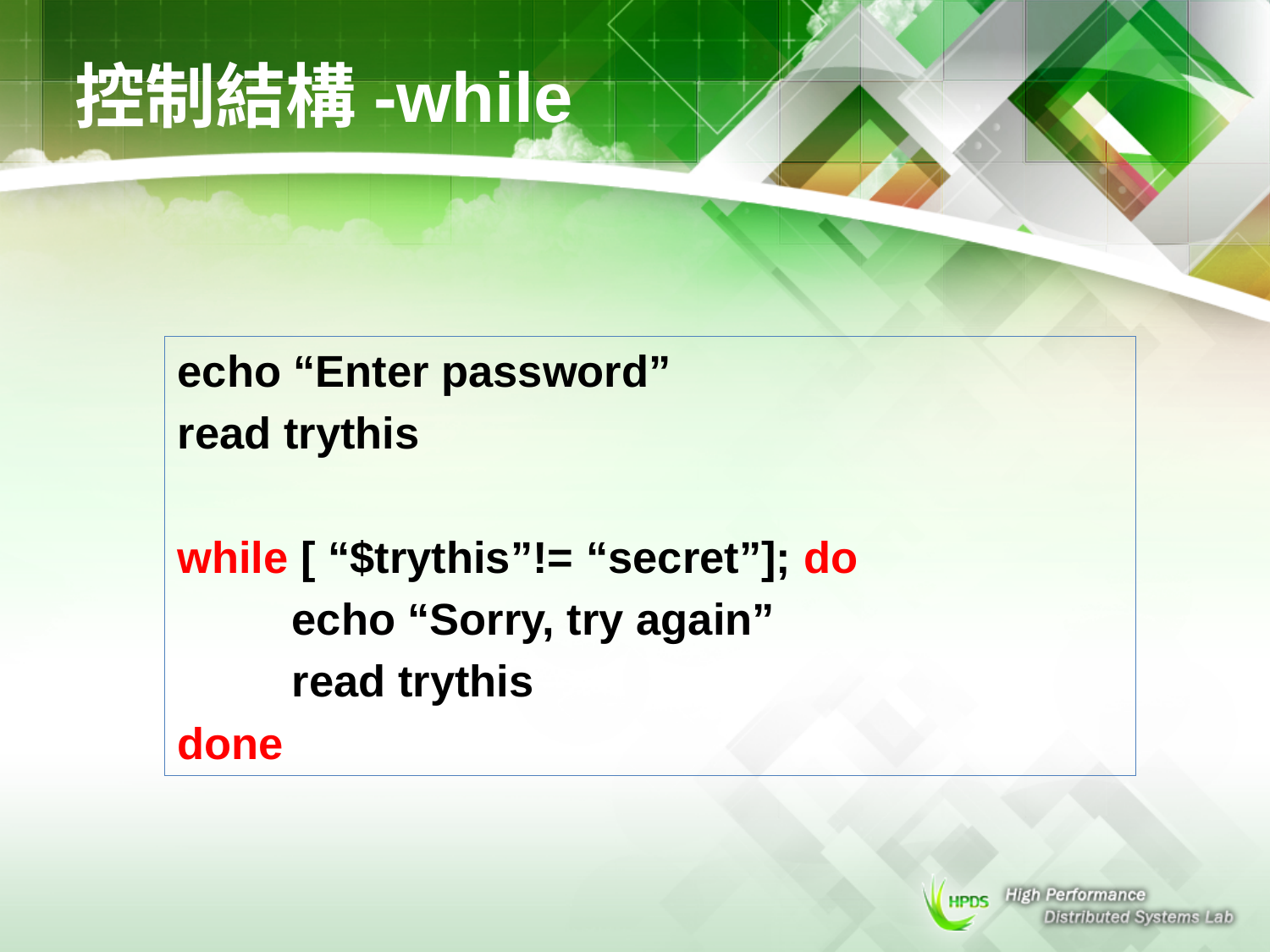

# 控制結構-while
echo “Enter password”
read trythis

while [ “$trythis”!= “secret”]; do
	echo “Sorry, try again”
	read trythis
done